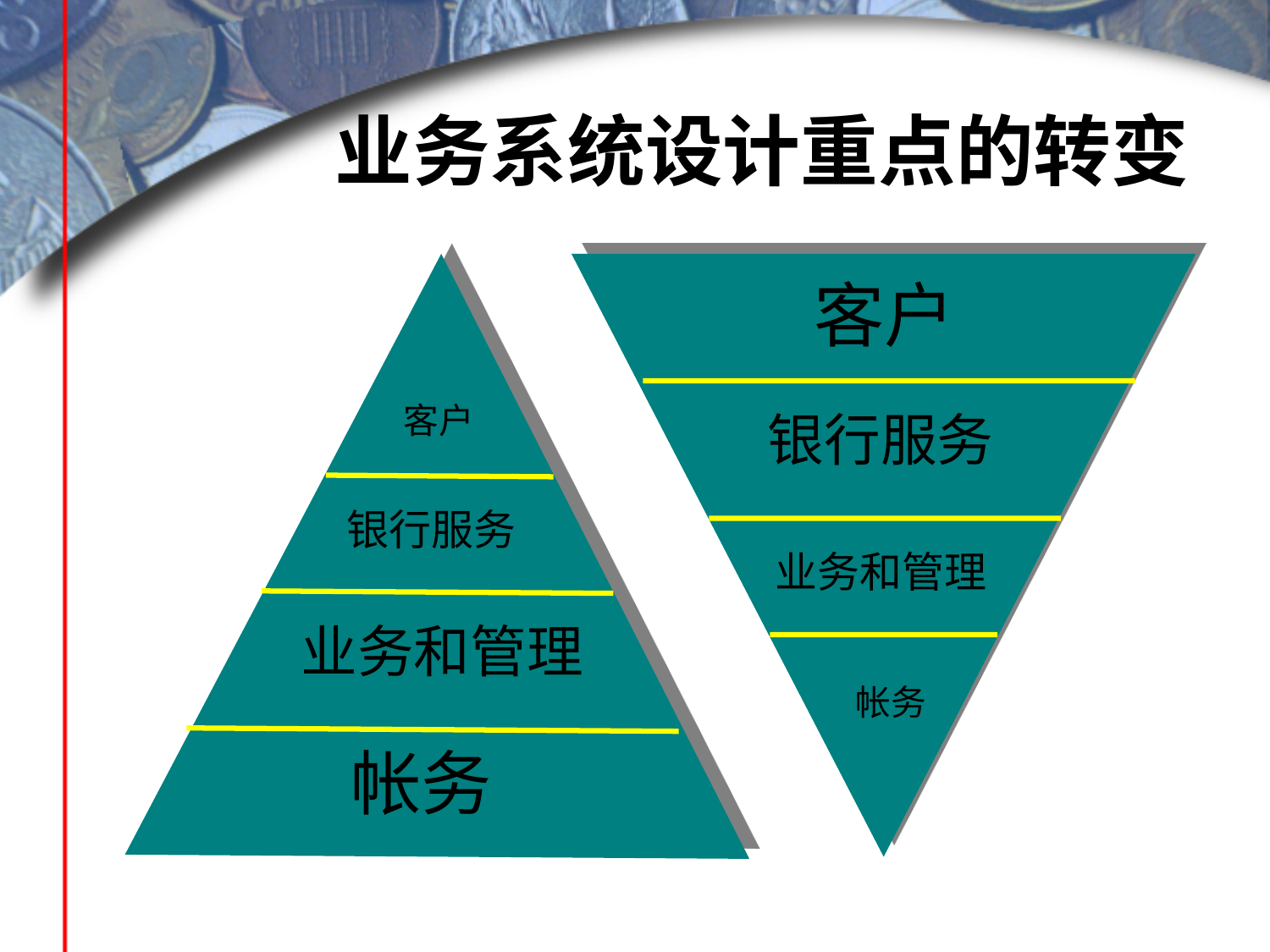

# 业务系统设计重点的转变

客户

银行服务

业务和管理

帐务

客户

银行服务

业务和管理

帐务